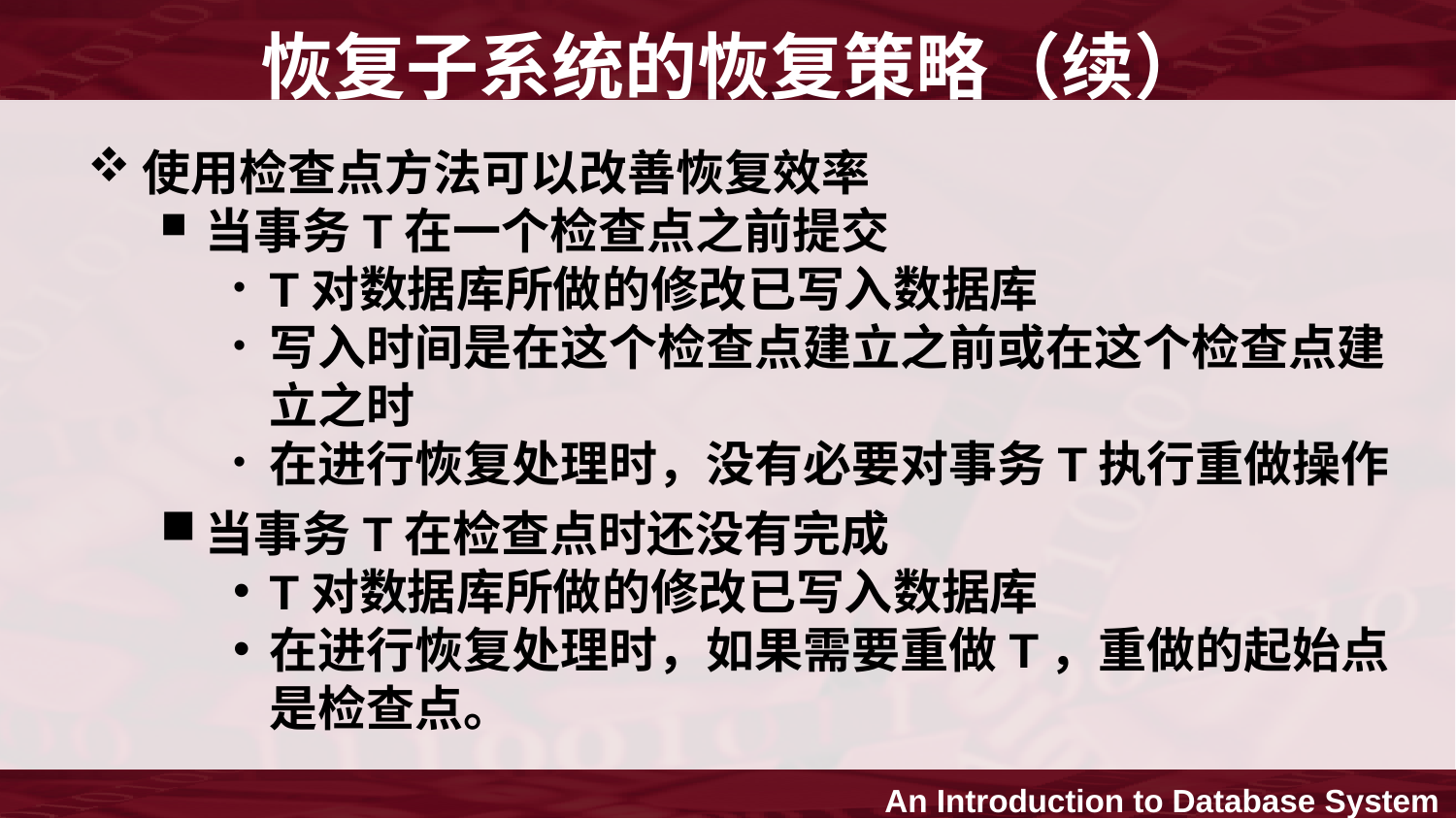

恢复子系统的恢复策略（续）
使用检查点方法可以改善恢复效率
当事务T在一个检查点之前提交
T对数据库所做的修改已写入数据库
写入时间是在这个检查点建立之前或在这个检查点建立之时
在进行恢复处理时，没有必要对事务T执行重做操作
当事务T在检查点时还没有完成
T对数据库所做的修改已写入数据库
在进行恢复处理时，如果需要重做T，重做的起始点是检查点。